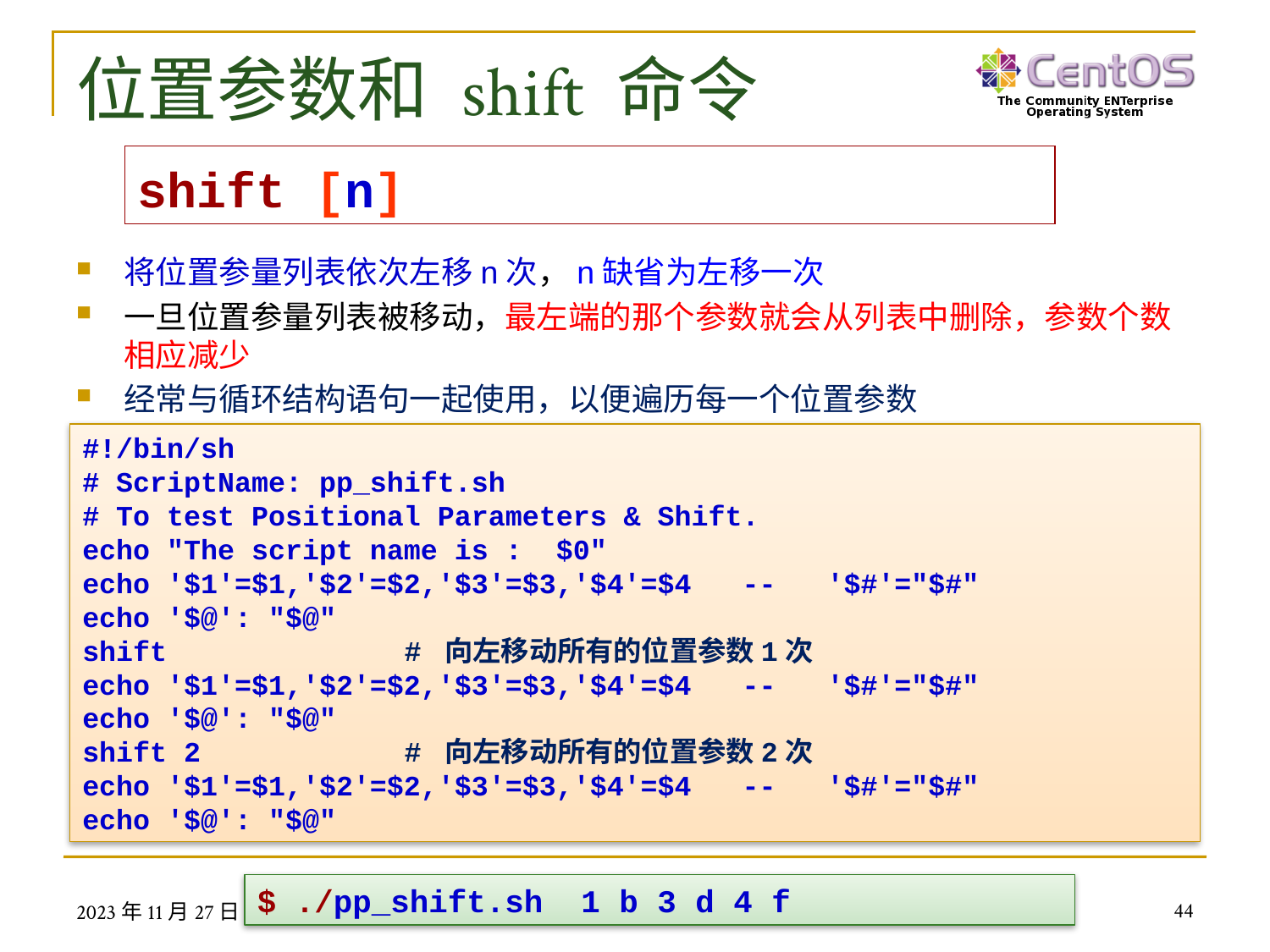

# 位置参数和 shift 命令
shift [n]
将位置参量列表依次左移n次，n缺省为左移一次
一旦位置参量列表被移动，最左端的那个参数就会从列表中删除，参数个数相应减少
经常与循环结构语句一起使用，以便遍历每一个位置参数
#!/bin/sh
# ScriptName: pp_shift.sh
# To test Positional Parameters & Shift.
echo "The script name is :  $0"
echo '$1'=$1,'$2'=$2,'$3'=$3,'$4'=$4   --   '$#'="$#"
echo '$@': "$@"
shift              # 向左移动所有的位置参数1次
echo '$1'=$1,'$2'=$2,'$3'=$3,'$4'=$4   --   '$#'="$#"
echo '$@': "$@"
shift 2            # 向左移动所有的位置参数2次
echo '$1'=$1,'$2'=$2,'$3'=$3,'$4'=$4   --   '$#'="$#"
echo '$@': "$@"
梁如军（linuxbooks@126.com）
Creative Commons License（BY-NC-SA）
2023年11月27日
44
$ ./pp_shift.sh  1 b 3 d 4 f